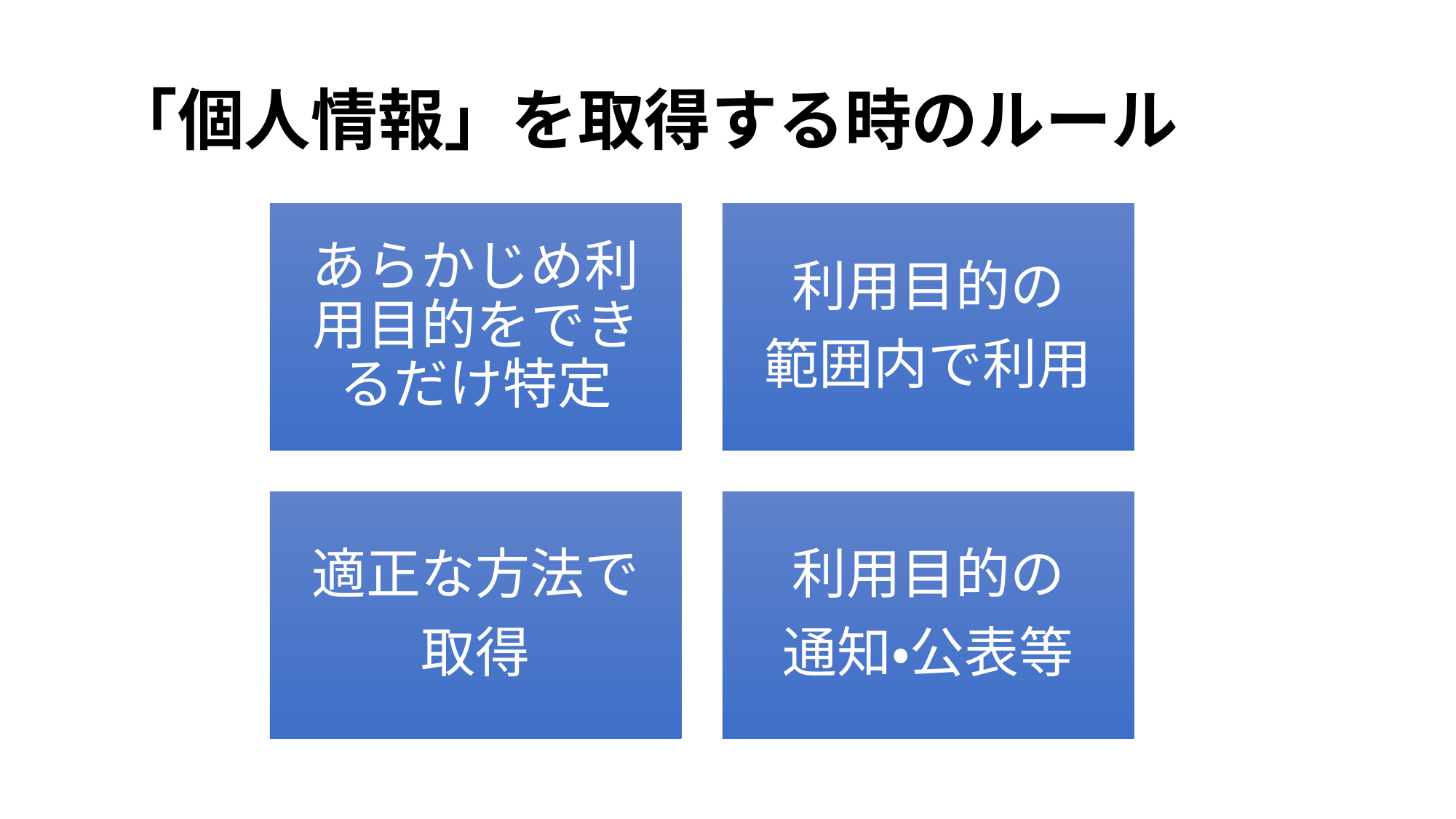

# 「個人情報」を取得する時のルール
あらかじめ利用目的をできるだけ特定
利用目的の
範囲内で利用
適正な方法で
取得
利用目的の
通知・公表等